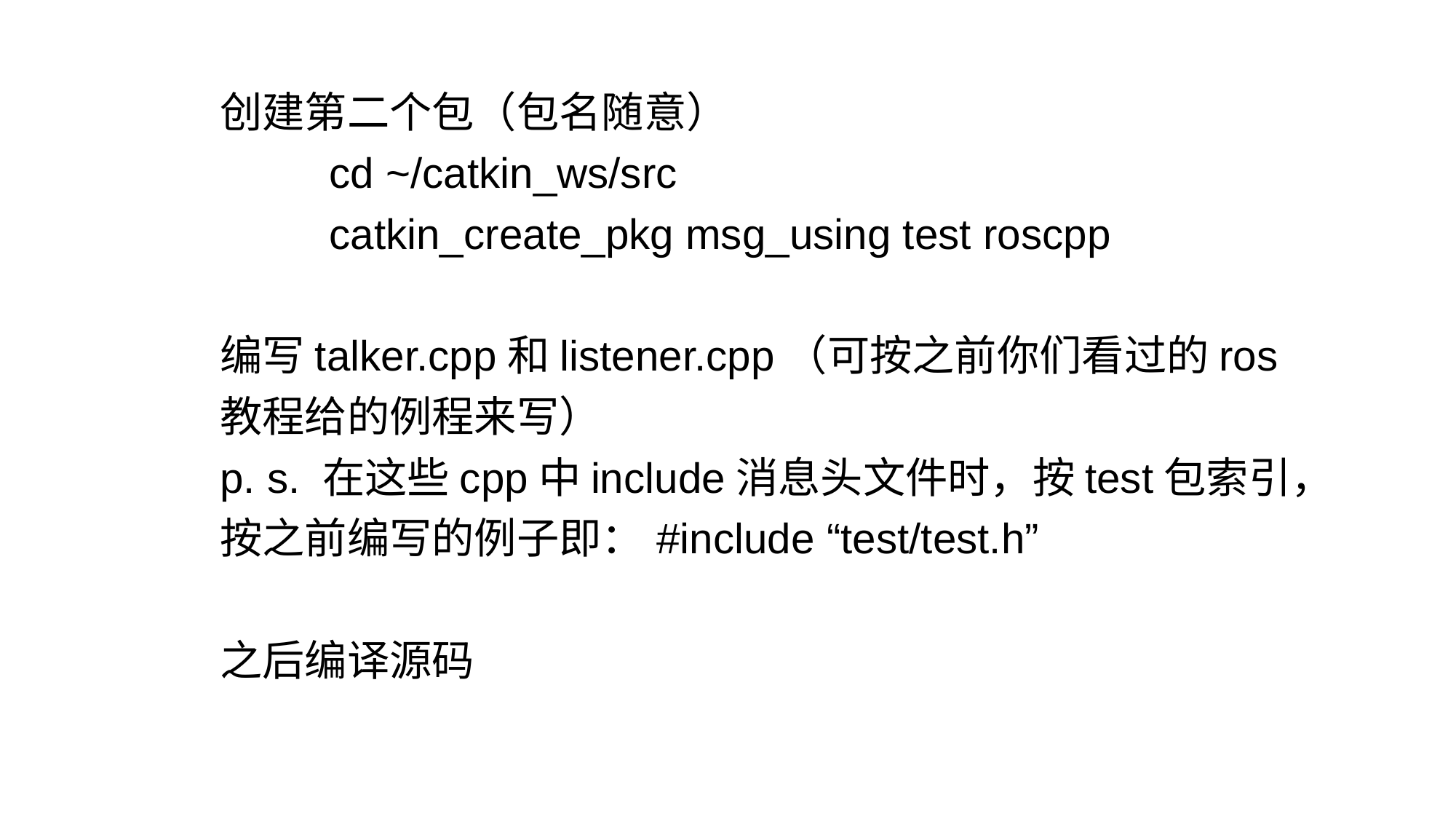

创建第二个包（包名随意）
		cd ~/catkin_ws/src
		catkin_create_pkg msg_using test roscpp

	编写talker.cpp和listener.cpp（可按之前你们看过的ros
	教程给的例程来写）
	p. s. 在这些cpp中include消息头文件时，按test包索引，
	按之前编写的例子即：	#include “test/test.h”

	之后编译源码